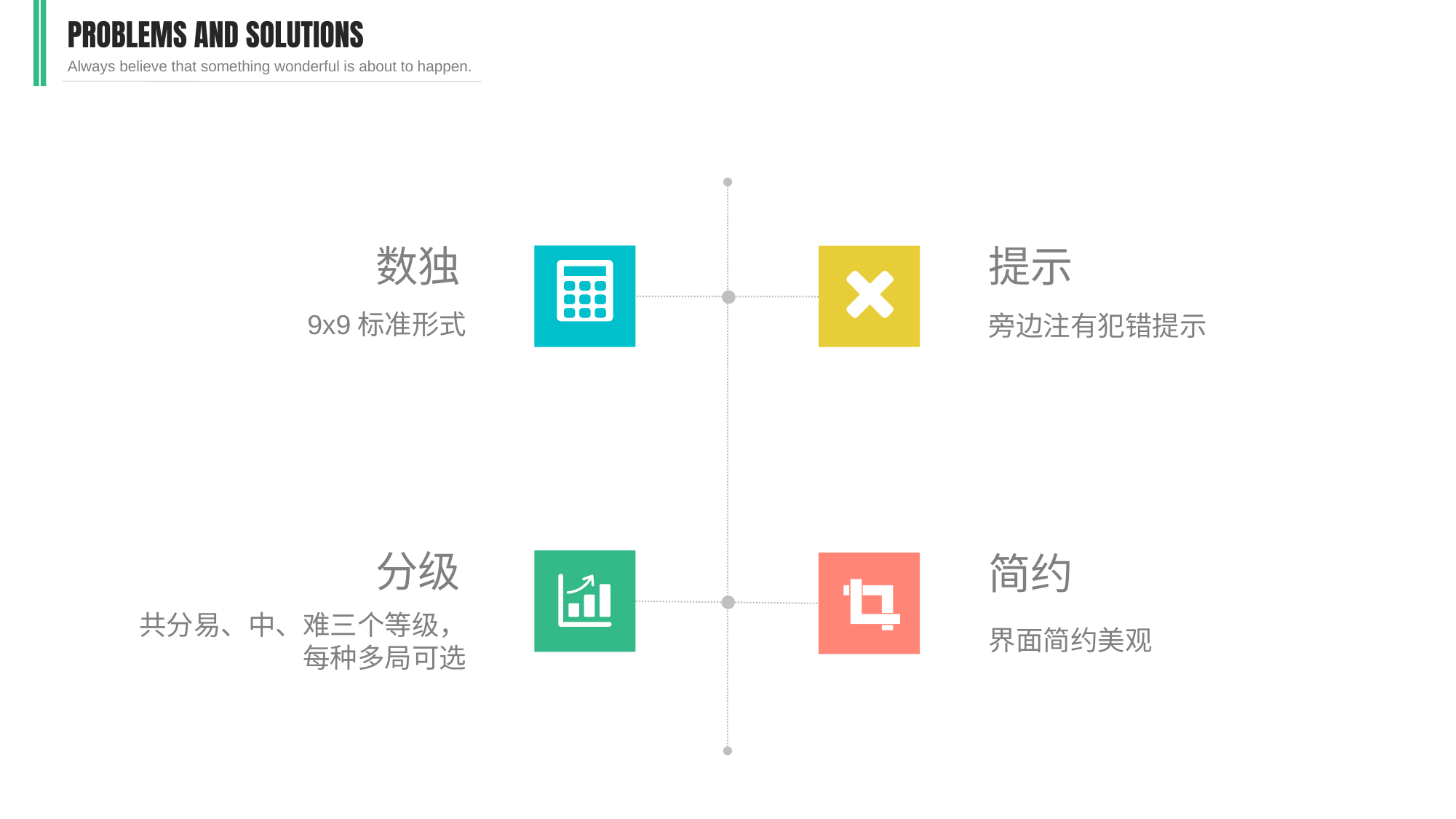

PROBLEMS AND SOLUTIONS
Always believe that something wonderful is about to happen.

数独
9x9标准形式

提示
旁边注有犯错提示

分级
共分易、中、难三个等级，每种多局可选

简约
界面简约美观